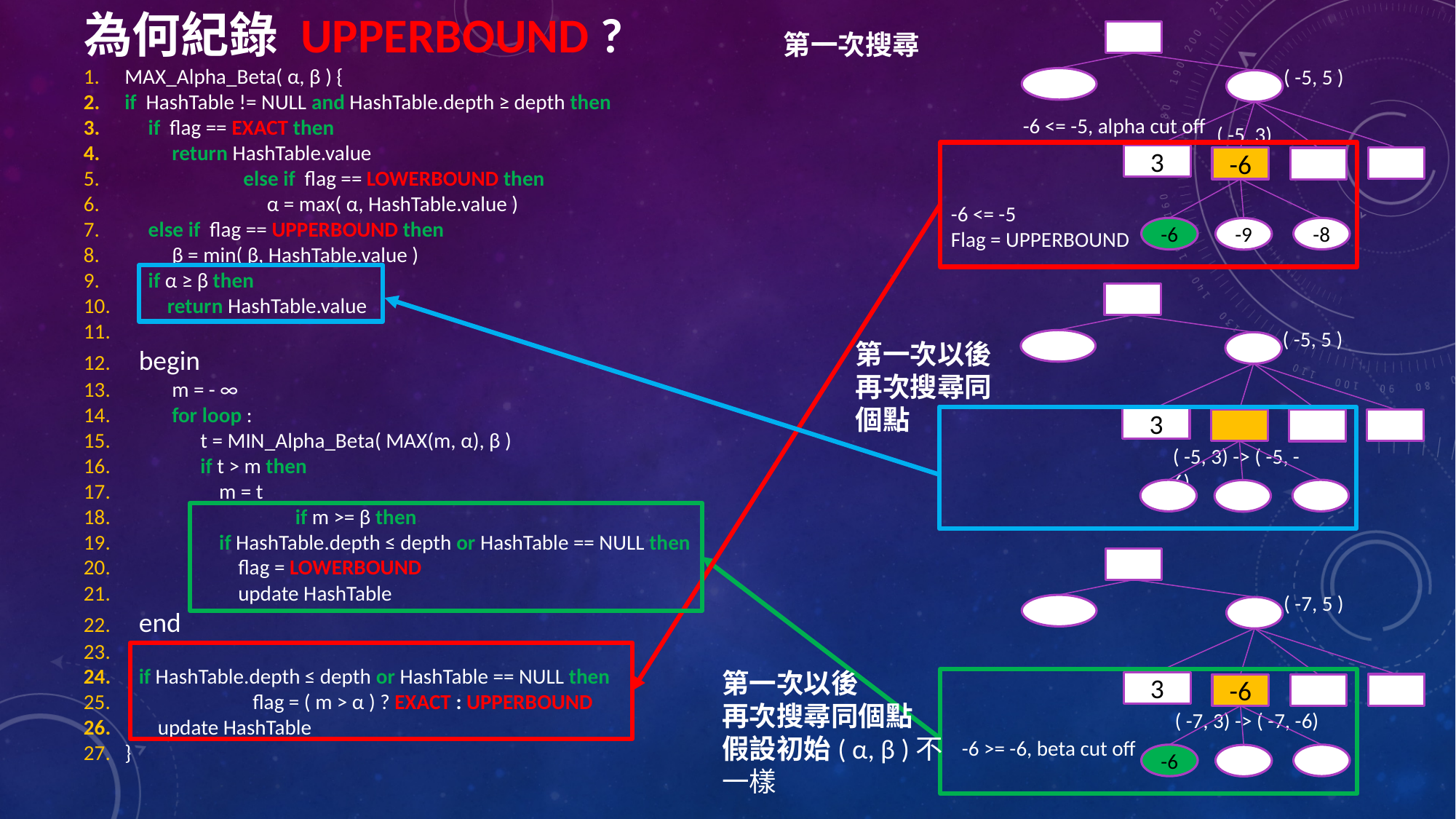

為何紀錄 UPPERBOUND ?

( -5, 5 )

-6 <= -5, alpha cut off
( -5, 3)

3

-6

-6 <= -5
Flag = UPPERBOUND
-6
-8
-9
第一次搜尋
MAX_Alpha_Beta( α, β ) {
if  HashTable != NULL and HashTable.depth ≥ depth then
     if  flag == EXACT then
          return HashTable.value
 	  else if  flag == LOWERBOUND then
	       α = max( α, HashTable.value )
     else if  flag == UPPERBOUND then
          β = min( β, HashTable.value )
     if α ≥ β then
         return HashTable.value

   begin
          m = - ∞
          for loop :
                t = MIN_Alpha_Beta( MAX(m, α), β )
                if t > m then
                    m = t
	             if m >= β then
                    if HashTable.depth ≤ depth or HashTable == NULL then
                        flag = LOWERBOUND
                        update HashTable
   end

   if HashTable.depth ≤ depth or HashTable == NULL then
 	    flag = ( m > α ) ? EXACT : UPPERBOUND
       update HashTable
}

( -5, 5 )

3

( -5, 3) -> ( -5, -6)

第一次以後
再次搜尋同個點

( -7, 5 )

3

-6

( -7, 3) -> ( -7, -6)
-6 >= -6, beta cut off
-6

第一次以後
再次搜尋同個點
假設初始( α, β )不一樣